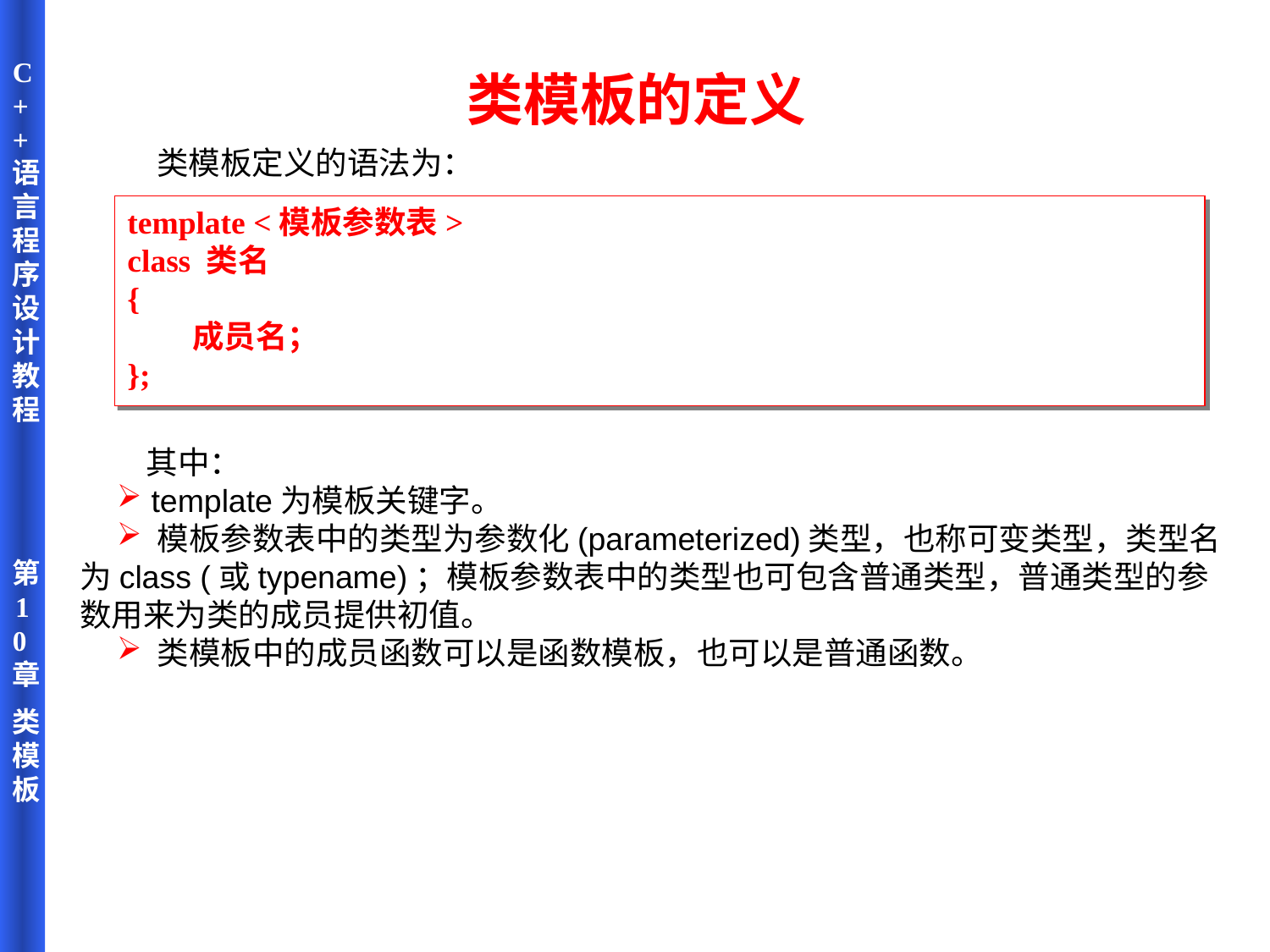

C++语言程序设计教程

第10章
类模板
# 类模板的定义
类模板定义的语法为：
template <模板参数表>
class 类名
{
        成员名；
};
   其中：
 template为模板关键字。
 模板参数表中的类型为参数化(parameterized)类型，也称可变类型，类型名为class (或typename)；模板参数表中的类型也可包含普通类型，普通类型的参数用来为类的成员提供初值。
 类模板中的成员函数可以是函数模板，也可以是普通函数。